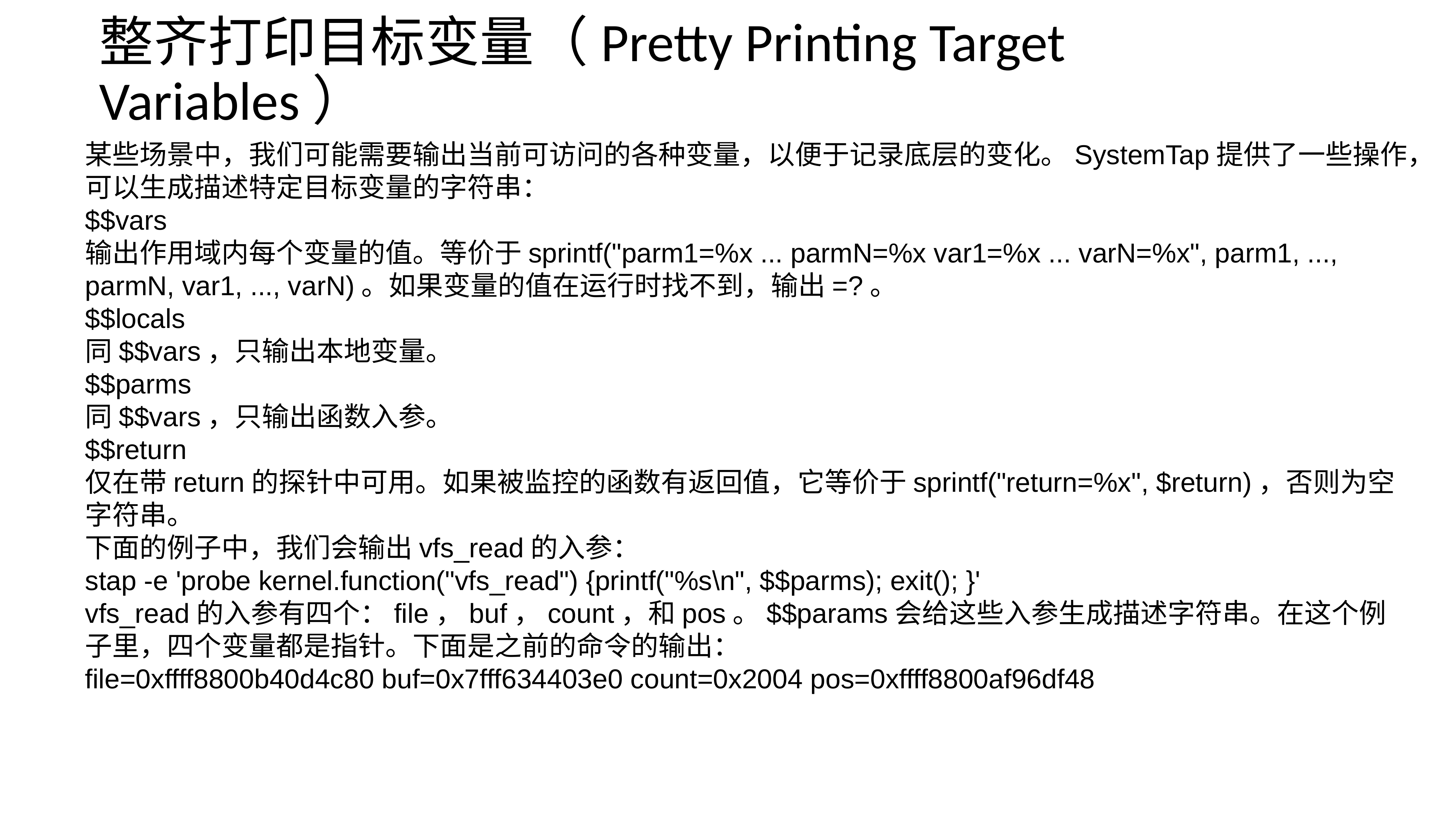

整齐打印目标变量（Pretty Printing Target Variables）
某些场景中，我们可能需要输出当前可访问的各种变量，以便于记录底层的变化。SystemTap提供了一些操作，可以生成描述特定目标变量的字符串：
$$vars
输出作用域内每个变量的值。等价于sprintf("parm1=%x ... parmN=%x var1=%x ... varN=%x", parm1, ..., parmN, var1, ..., varN)。如果变量的值在运行时找不到，输出=?。
$$locals
同$$vars，只输出本地变量。
$$parms
同$$vars，只输出函数入参。
$$return
仅在带return的探针中可用。如果被监控的函数有返回值，它等价于sprintf("return=%x", $return)，否则为空字符串。
下面的例子中，我们会输出vfs_read的入参：
stap -e 'probe kernel.function("vfs_read") {printf("%s\n", $$parms); exit(); }'
vfs_read的入参有四个：file，buf，count，和pos。$$params会给这些入参生成描述字符串。在这个例子里，四个变量都是指针。下面是之前的命令的输出：
file=0xffff8800b40d4c80 buf=0x7fff634403e0 count=0x2004 pos=0xffff8800af96df48